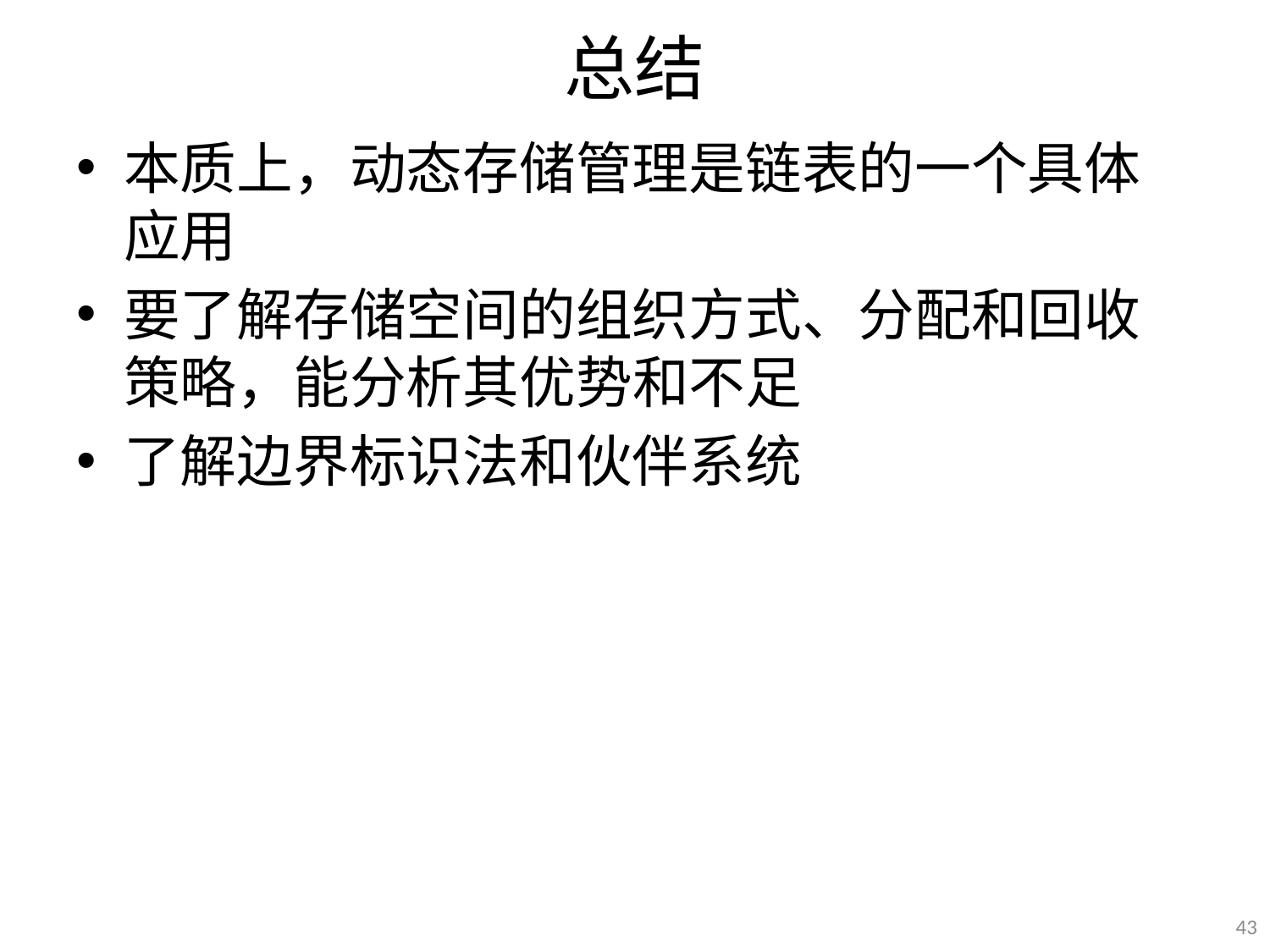

# 总结
本质上，动态存储管理是链表的一个具体应用
要了解存储空间的组织方式、分配和回收策略，能分析其优势和不足
了解边界标识法和伙伴系统
43